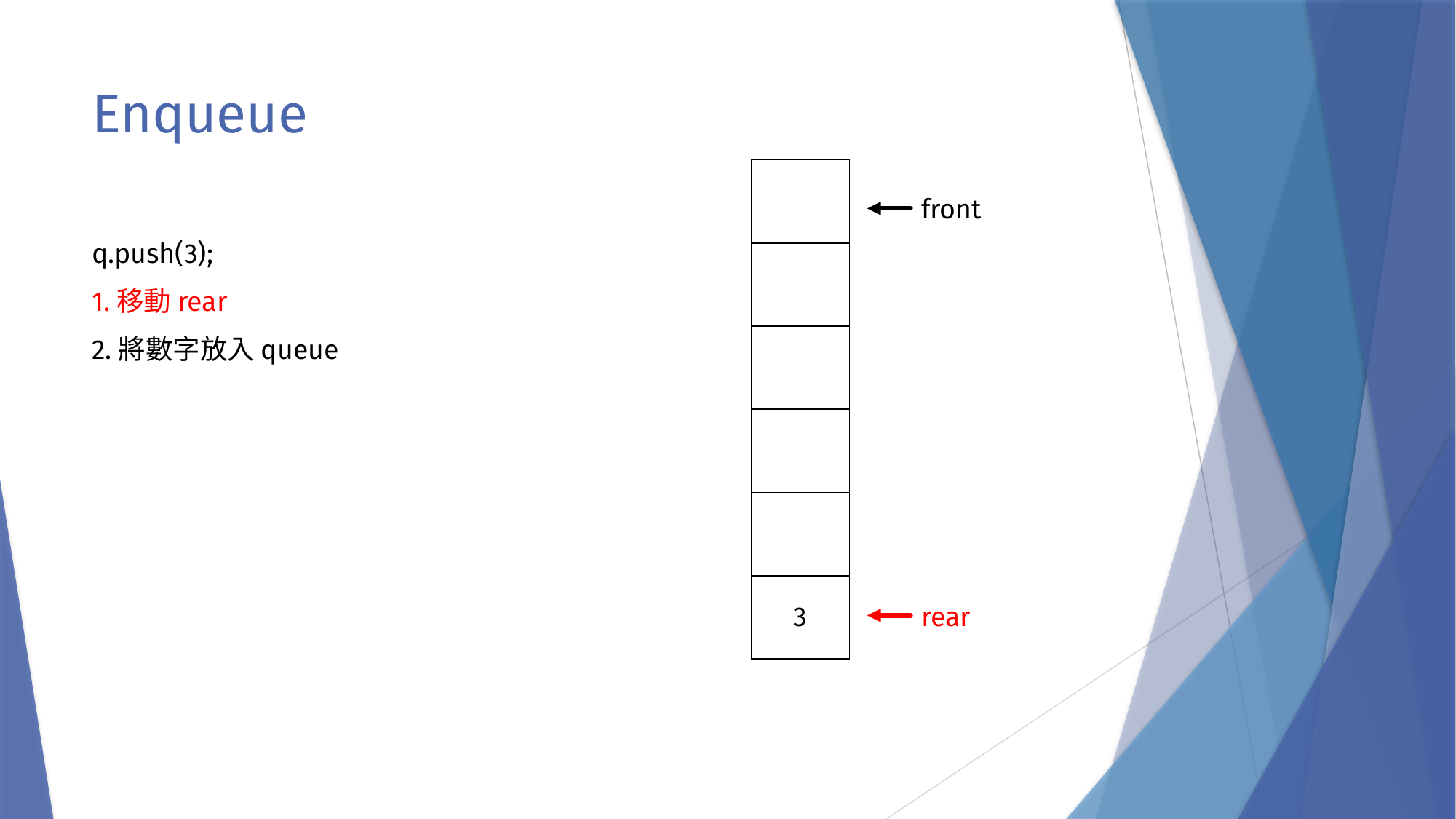

# Enqueue
|  |
| --- |
|  |
|  |
|  |
|  |
| 3 |
front
q.push(3);
1.移動rear
2.將數字放入queue
rear